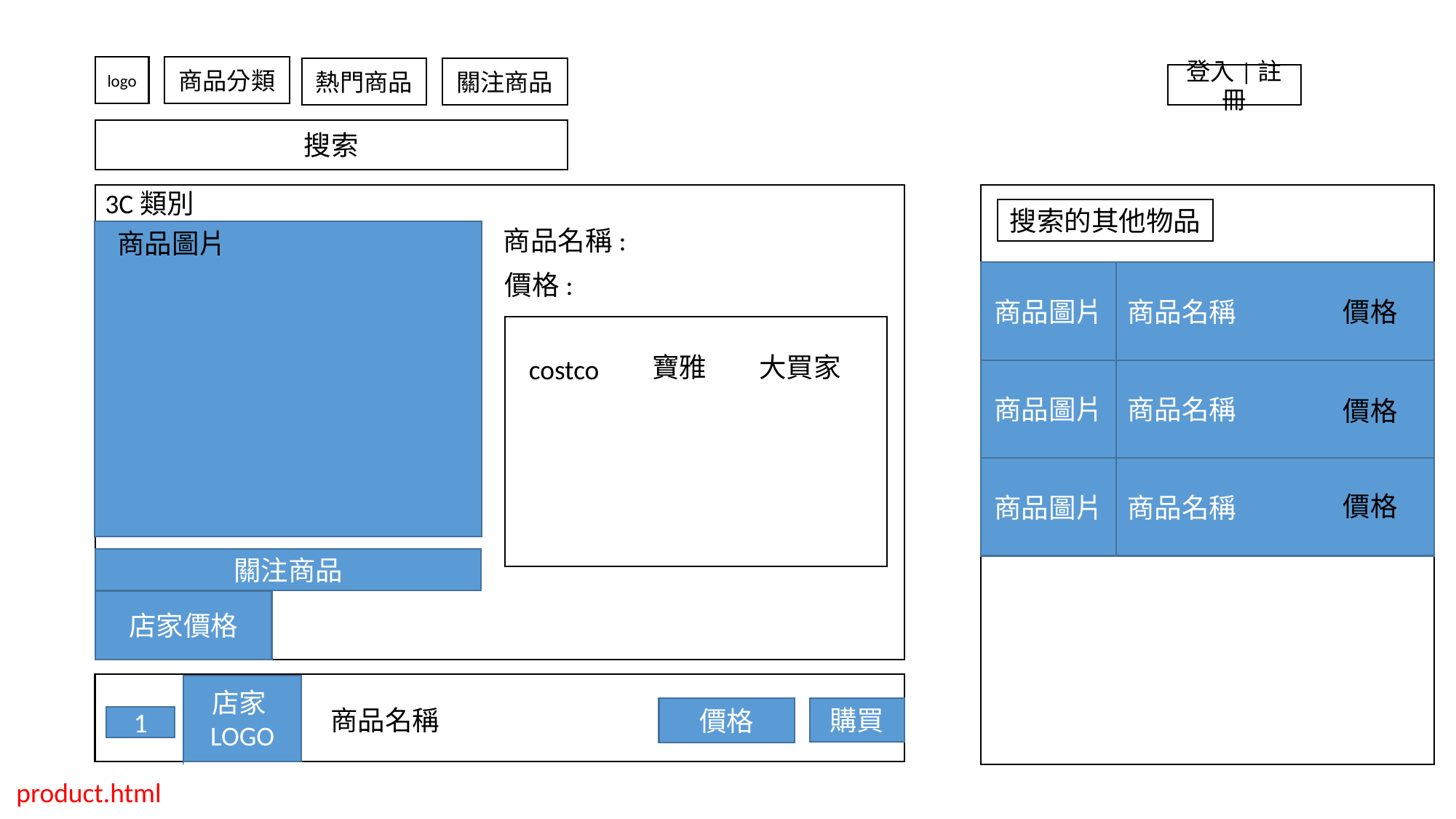

logo
商品分類
熱門商品
關注商品
登入|註冊
搜索
3C類別

搜索的其他物品
商品名稱:
商品圖片

商品圖片
商品名稱
價格:
價格

大買家
寶雅
costco
商品圖片
商品名稱
價格
商品圖片
商品名稱
價格
關注商品
店家價格

店家LOGO
商品名稱
價格
購買
1
product.html